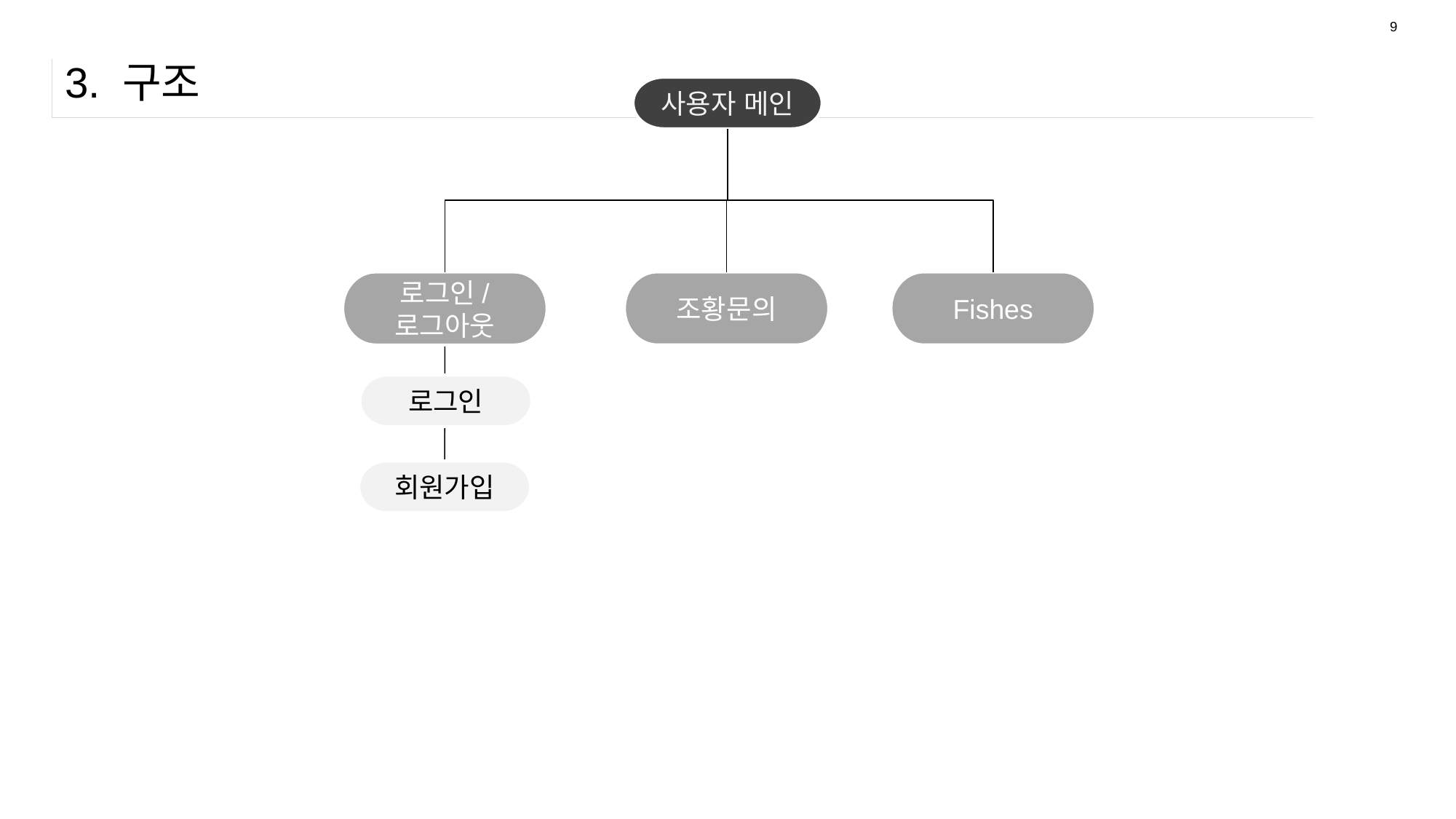

9
# 3. 구조
사용자 메인
조황문의
Fishes
로그인/
로그아웃
로그인
회원가입